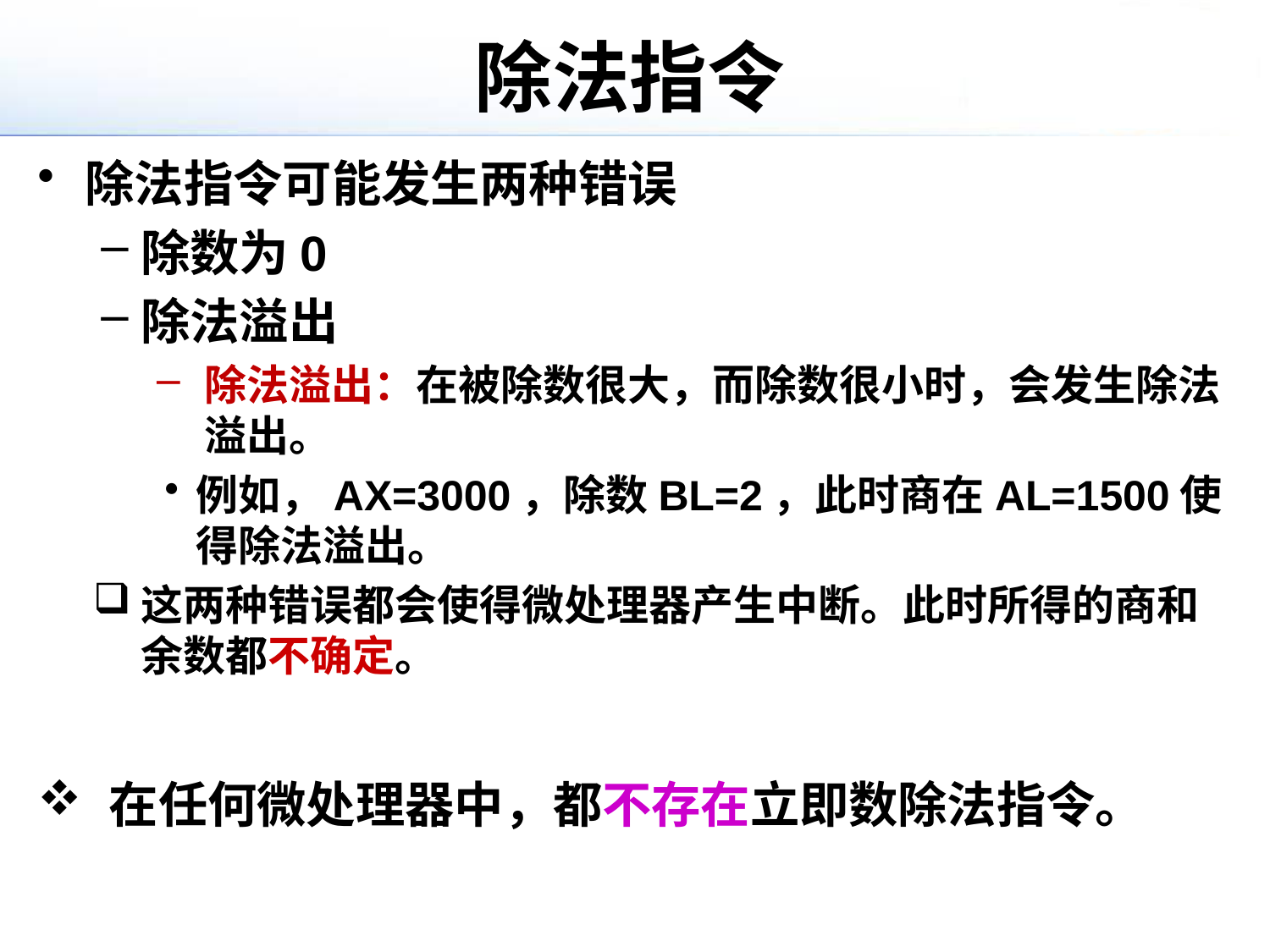

# 除法指令
除法指令可能发生两种错误
除数为0
除法溢出
除法溢出：在被除数很大，而除数很小时，会发生除法溢出。
例如，AX=3000，除数BL=2，此时商在AL=1500使得除法溢出。
这两种错误都会使得微处理器产生中断。此时所得的商和余数都不确定。

在任何微处理器中，都不存在立即数除法指令。